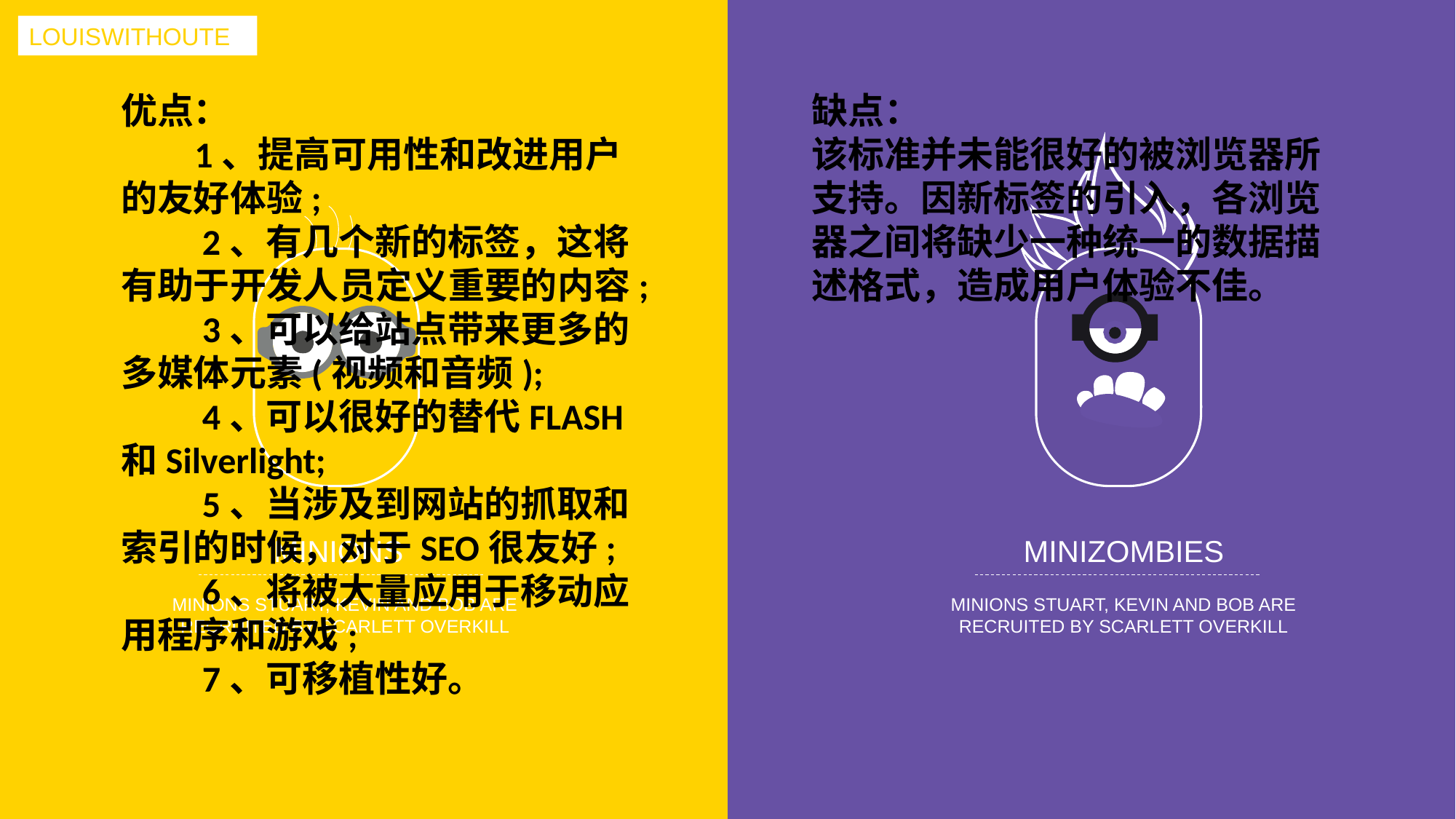

LOUISWITHOUTE
缺点：
该标准并未能很好的被浏览器所支持。因新标签的引入，各浏览器之间将缺少一种统一的数据描述格式，造成用户体验不佳。
优点：
         1、提高可用性和改进用户的友好体验;
　　2、有几个新的标签，这将有助于开发人员定义重要的内容;
　　3、可以给站点带来更多的多媒体元素(视频和音频);
　　4、可以很好的替代FLASH和Silverlight;
　　5、当涉及到网站的抓取和索引的时候，对于SEO很友好;
　　6、将被大量应用于移动应用程序和游戏;
　　7、可移植性好。

MINIONS
MINIZOMBIES
MINIONS STUART, KEVIN AND BOB ARE RECRUITED BY SCARLETT OVERKILL
MINIONS STUART, KEVIN AND BOB ARE RECRUITED BY SCARLETT OVERKILL